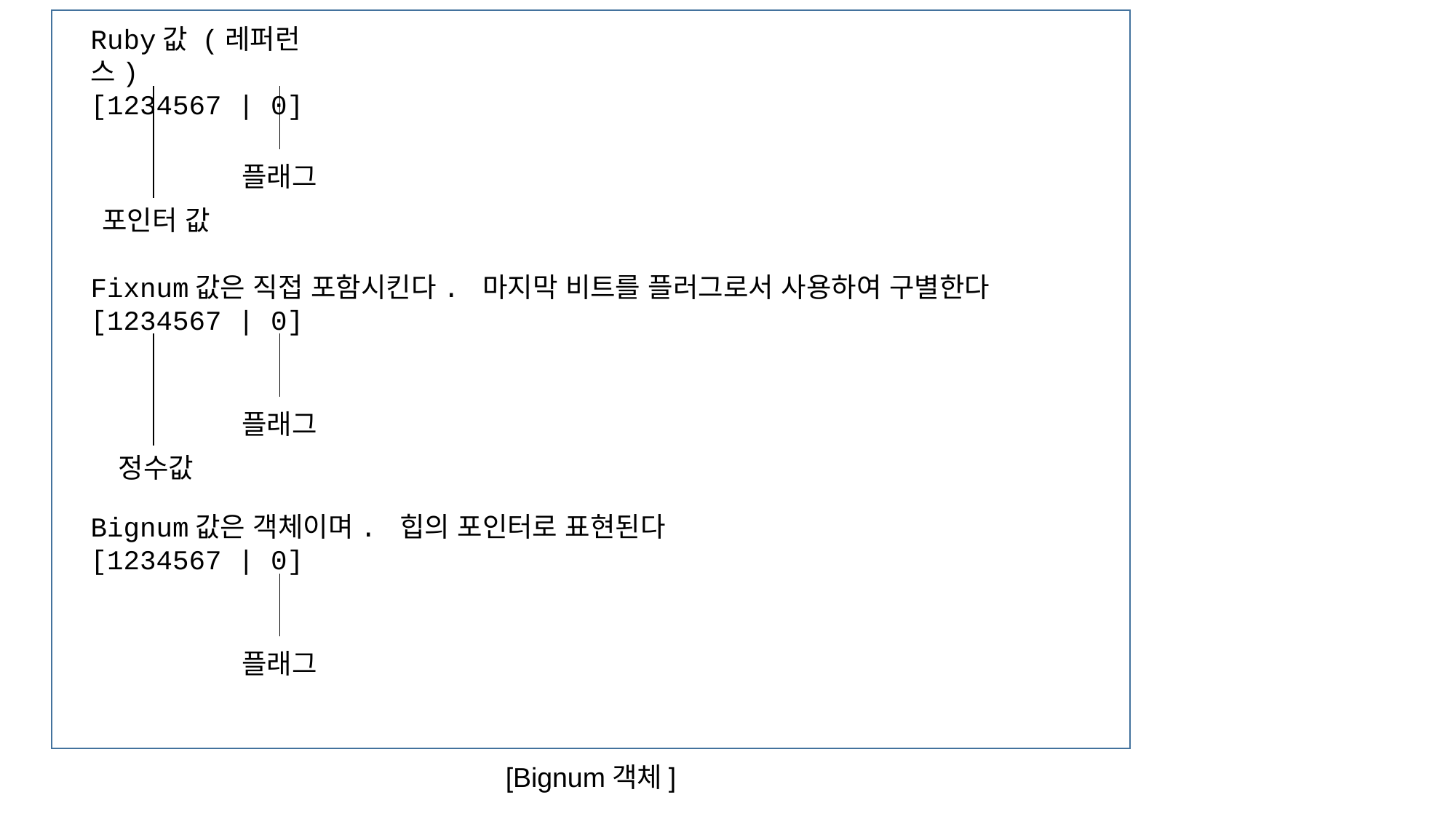

Ruby값 (레퍼런스)
[1234567 | 0]

플래그
포인터 값
Fixnum값은 직접 포함시킨다. 마지막 비트를 플러그로서 사용하여 구별한다
[1234567 | 0]

플래그
정수값
Bignum값은 객체이며. 힙의 포인터로 표현된다
[1234567 | 0]

플래그
[Bignum객체]